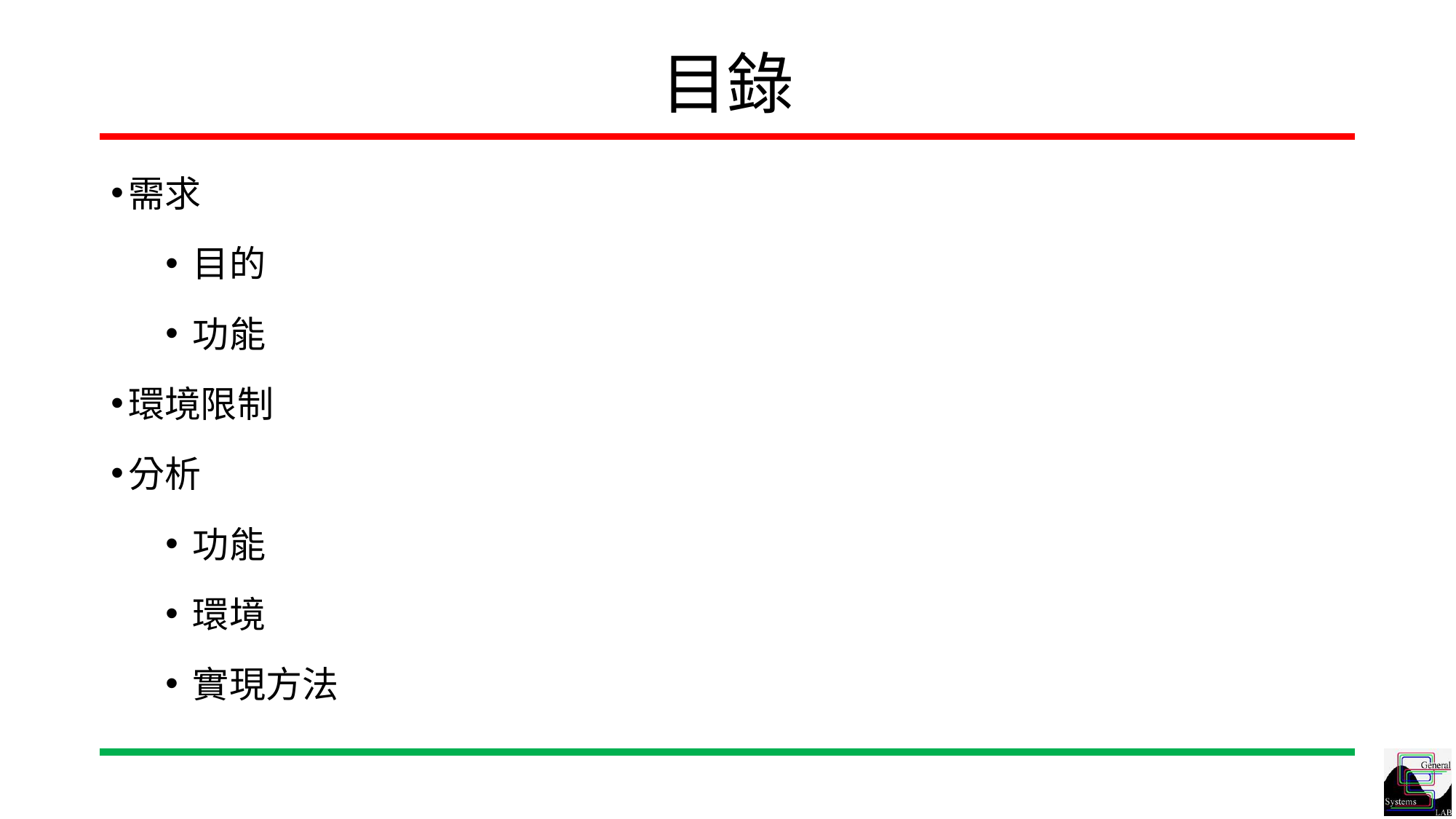

# 目錄
需求
目的
功能
環境限制
分析
功能
環境
實現方法